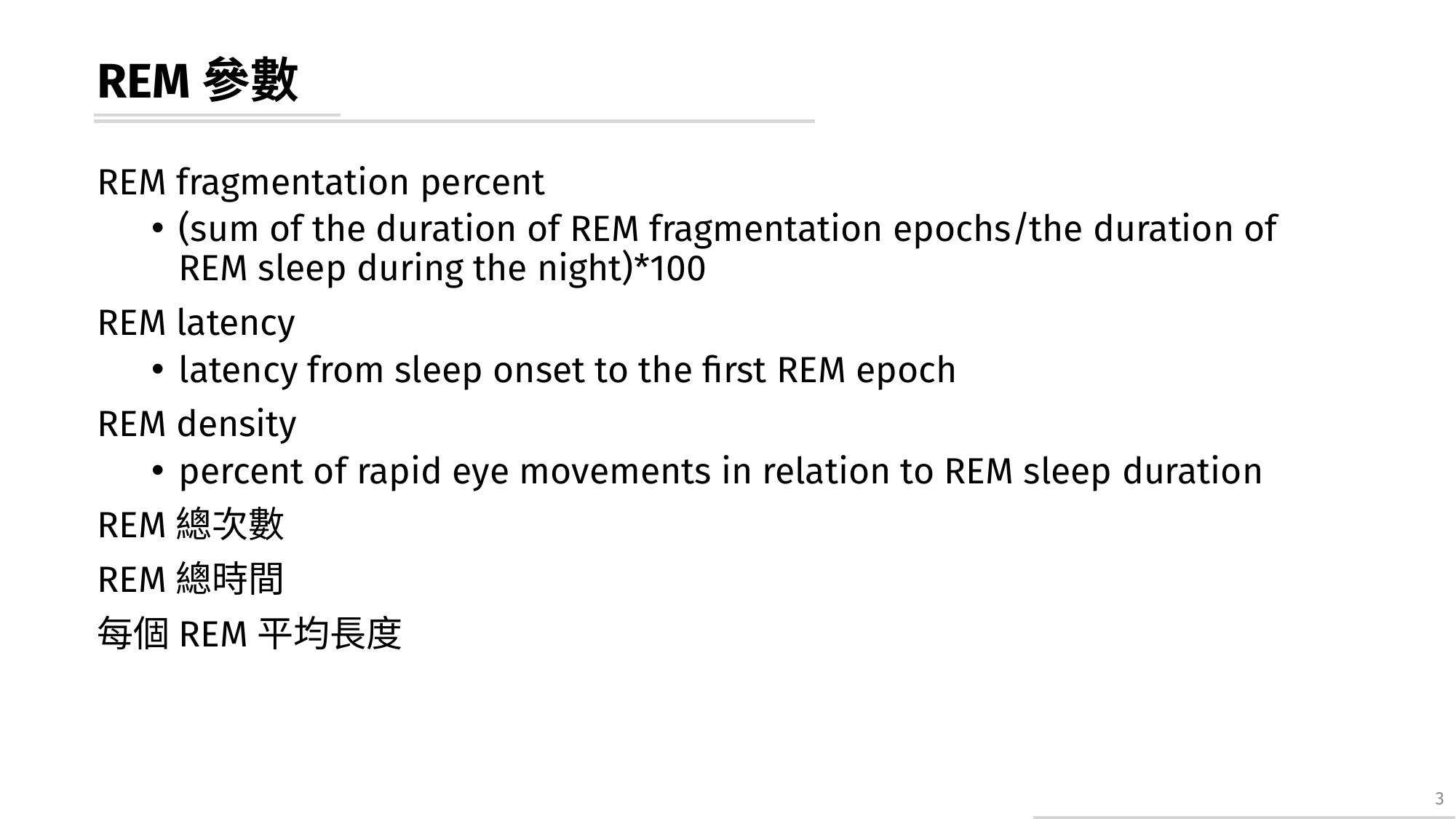

# REM參數
REM fragmentation percent
(sum of the duration of REM fragmentation epochs/the duration of REM sleep during the night)*100
REM latency
latency from sleep onset to the first REM epoch
REM density
percent of rapid eye movements in relation to REM sleep duration
REM總次數
REM總時間
每個REM平均長度
3